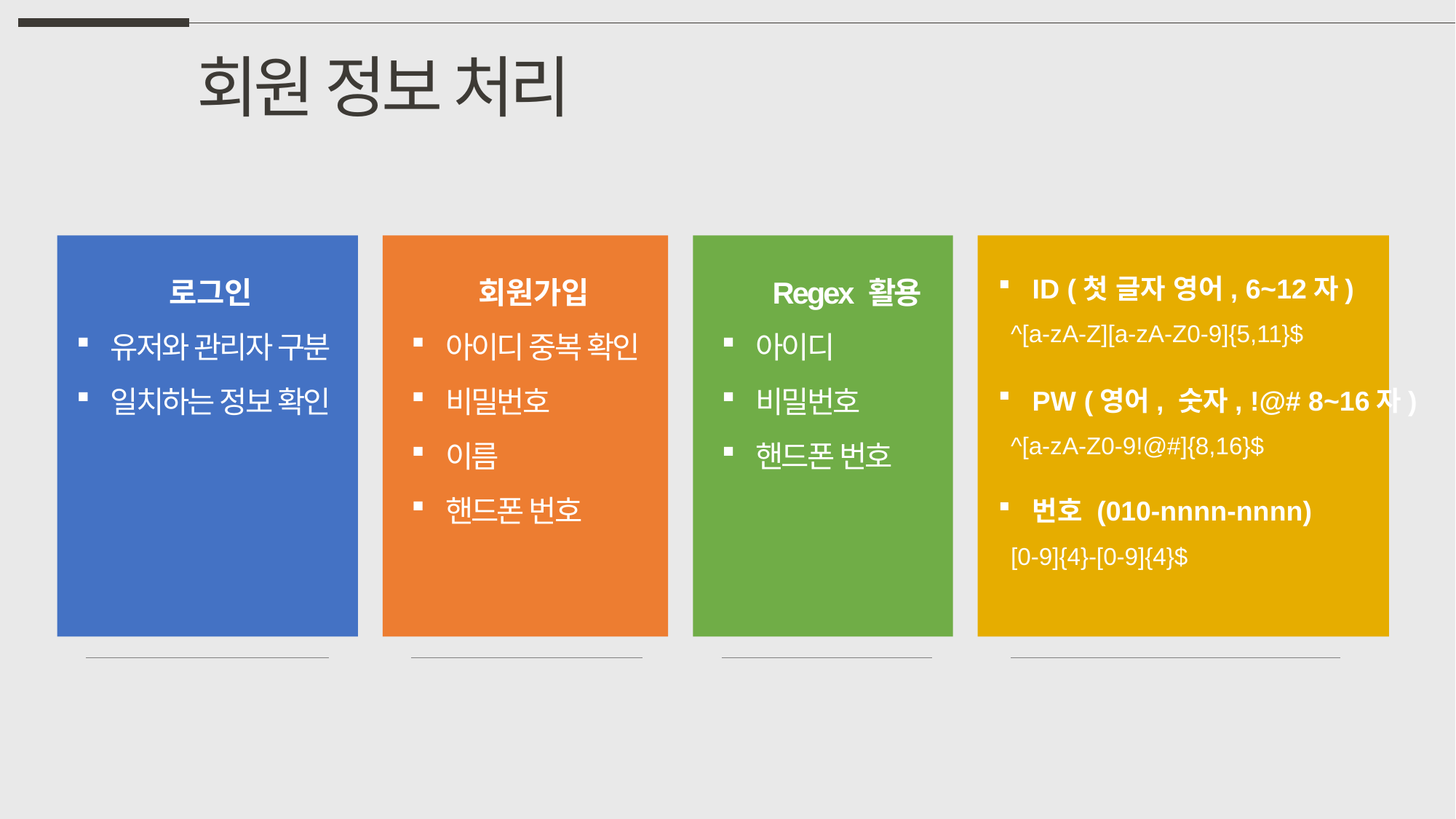

회원 정보 처리

         회원가입
아이디 중복 확인
비밀번호
이름
핸드폰 번호

        Regex 활용
아이디
비밀번호
핸드폰 번호

ID (첫 글자 영어, 6~12자)
 로그인
유저와 관리자 구분
일치하는 정보 확인

^[a-zA-Z][a-zA-Z0-9]{5,11}$
PW (영어, 숫자, !@# 8~16자)
^[a-zA-Z0-9!@#]{8,16}$
번호 (010-nnnn-nnnn)
[0-9]{4}-[0-9]{4}$